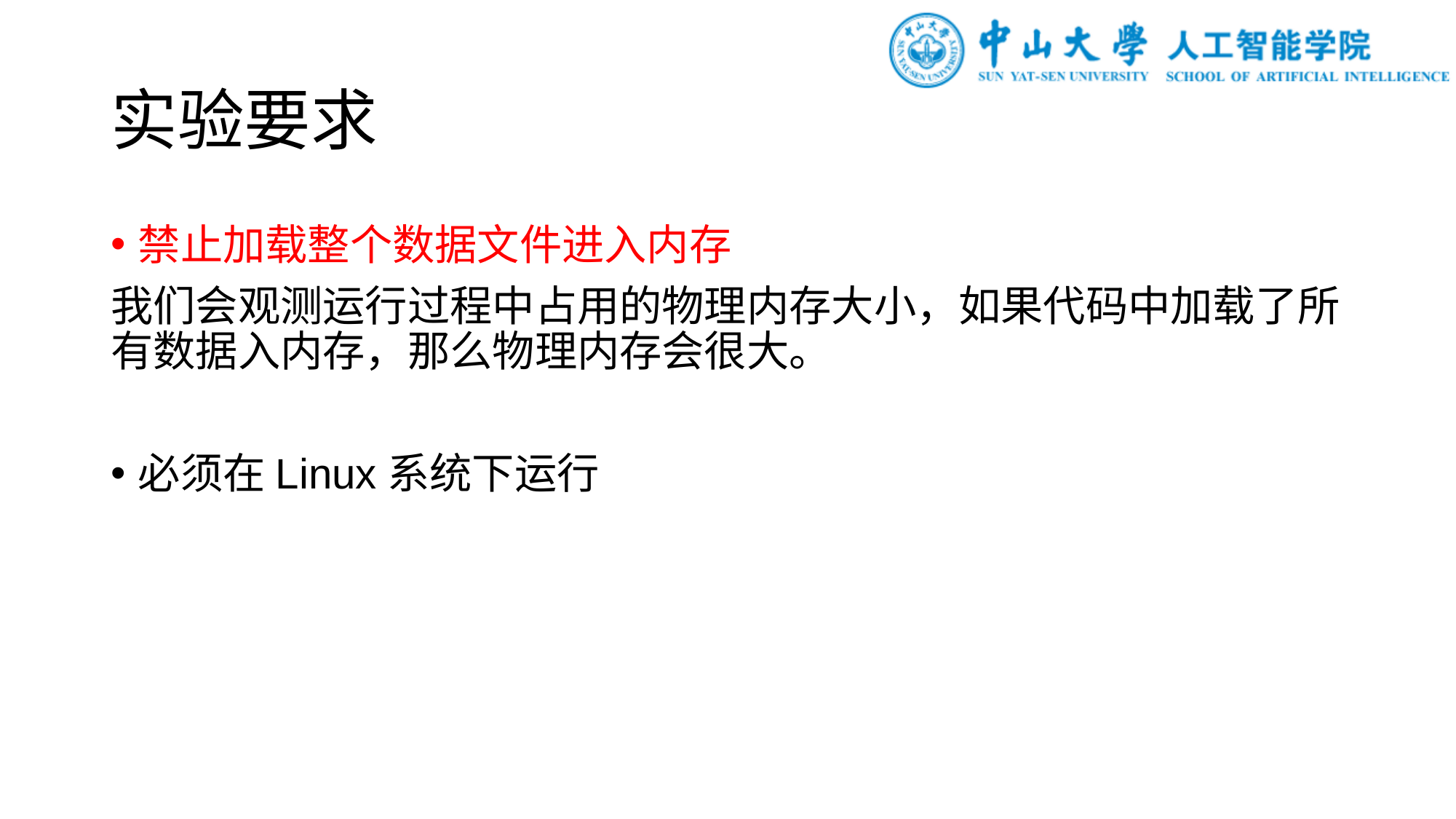

# 实验要求
禁止加载整个数据文件进入内存
我们会观测运行过程中占用的物理内存大小，如果代码中加载了所有数据入内存，那么物理内存会很大。

必须在Linux系统下运行